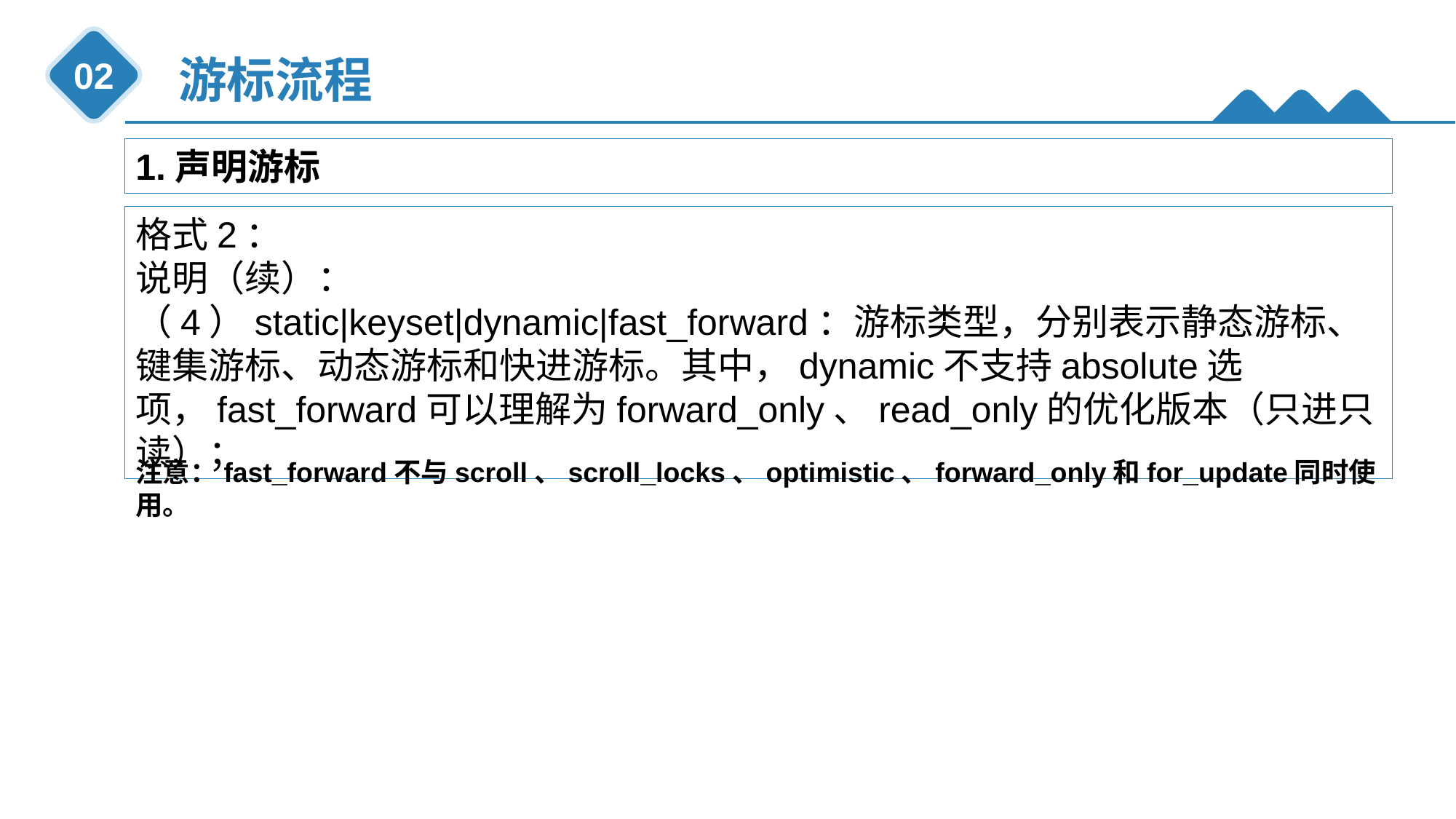

游标流程
02

1.声明游标
格式2：
说明（续）：
（4）static|keyset|dynamic|fast_forward：游标类型，分别表示静态游标、键集游标、动态游标和快进游标。其中，dynamic不支持absolute选项，fast_forward可以理解为forward_only、read_only的优化版本（只进只读）；
注意：fast_forward不与scroll、scroll_locks、optimistic、forward_only和for_update同时使用。